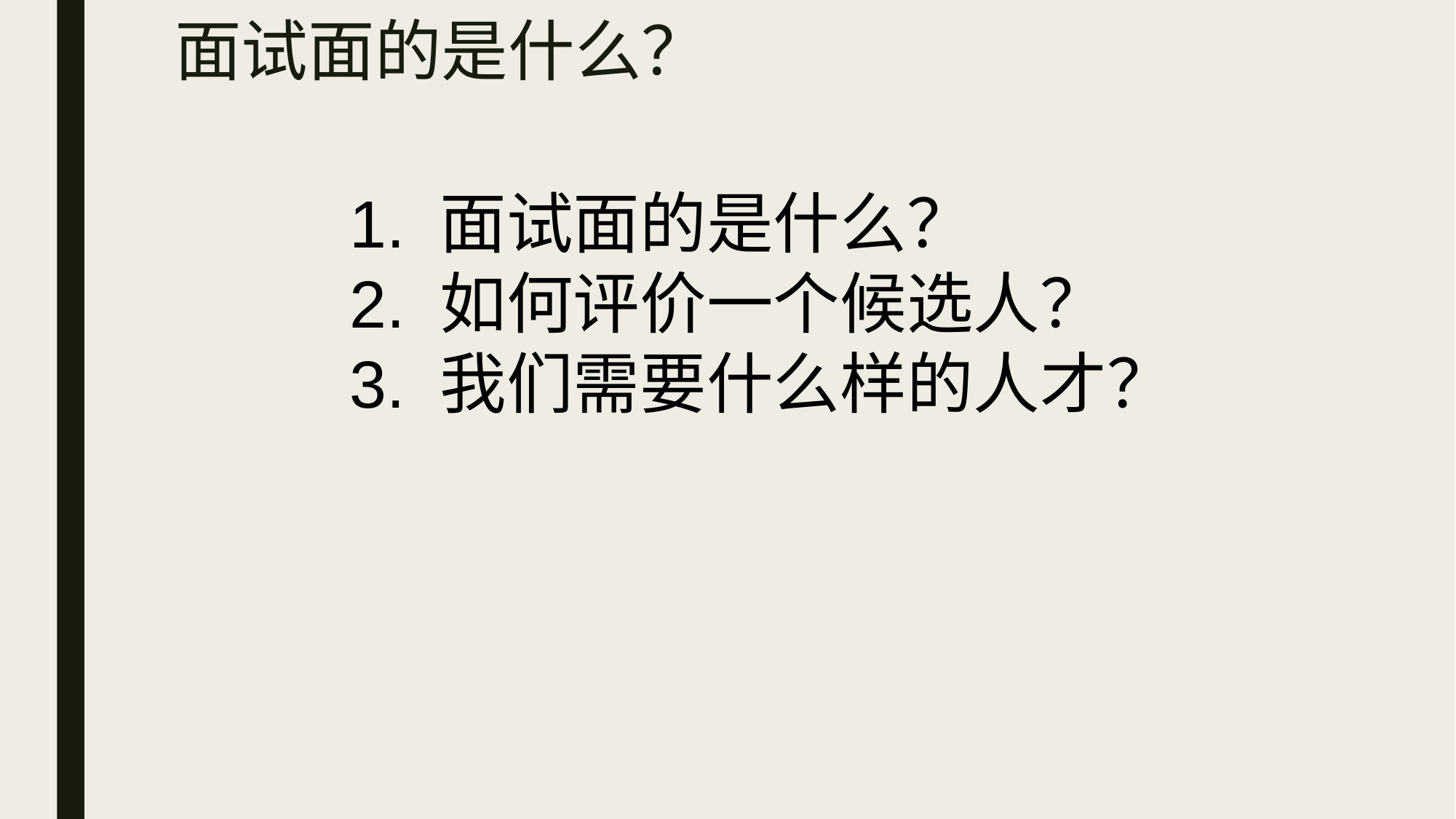

# 面试面的是什么？
1. 面试面的是什么？
2. 如何评价一个候选人？
3. 我们需要什么样的人才？